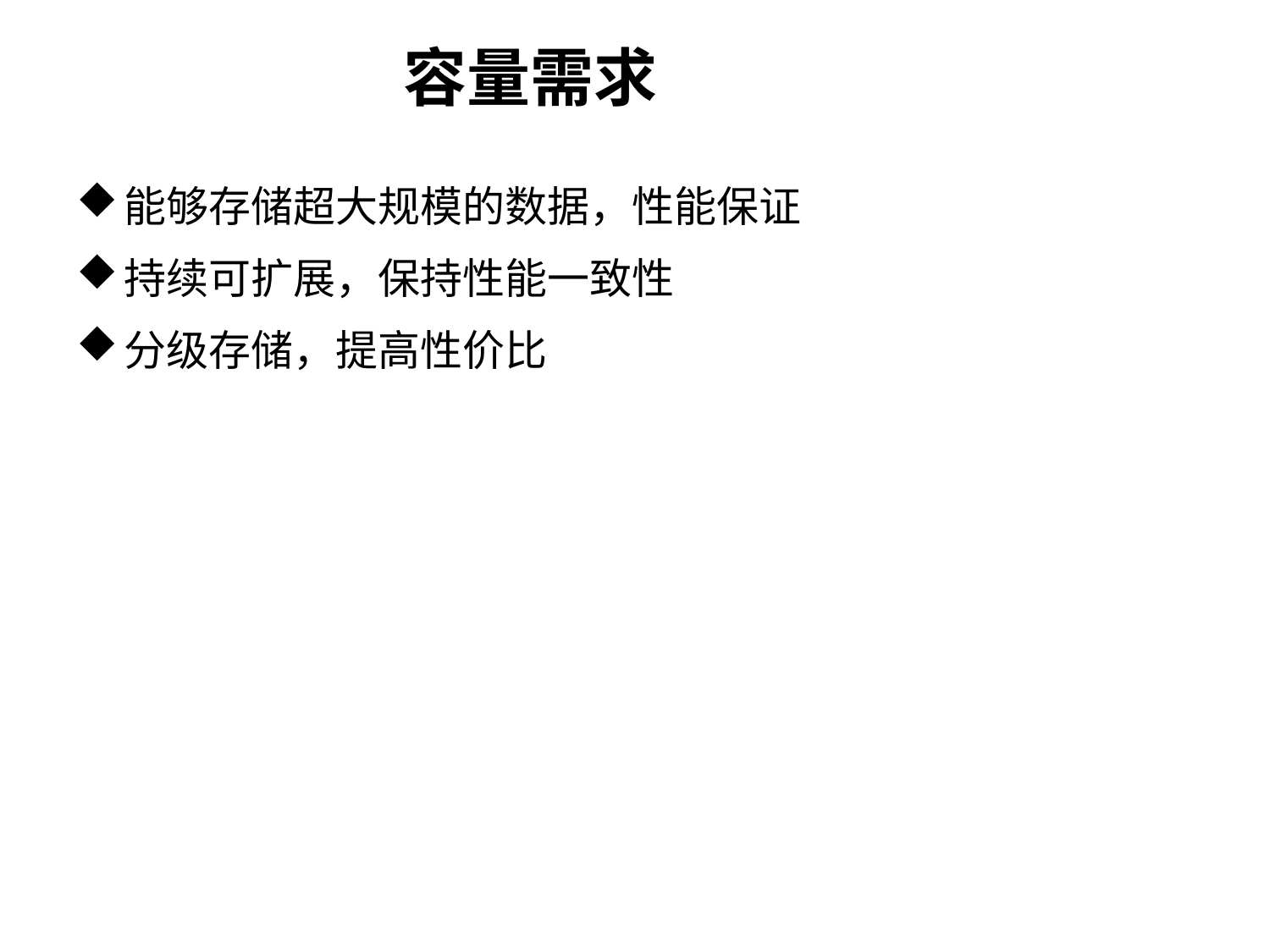

# 容量需求
能够存储超大规模的数据，性能保证
持续可扩展，保持性能一致性
分级存储，提高性价比